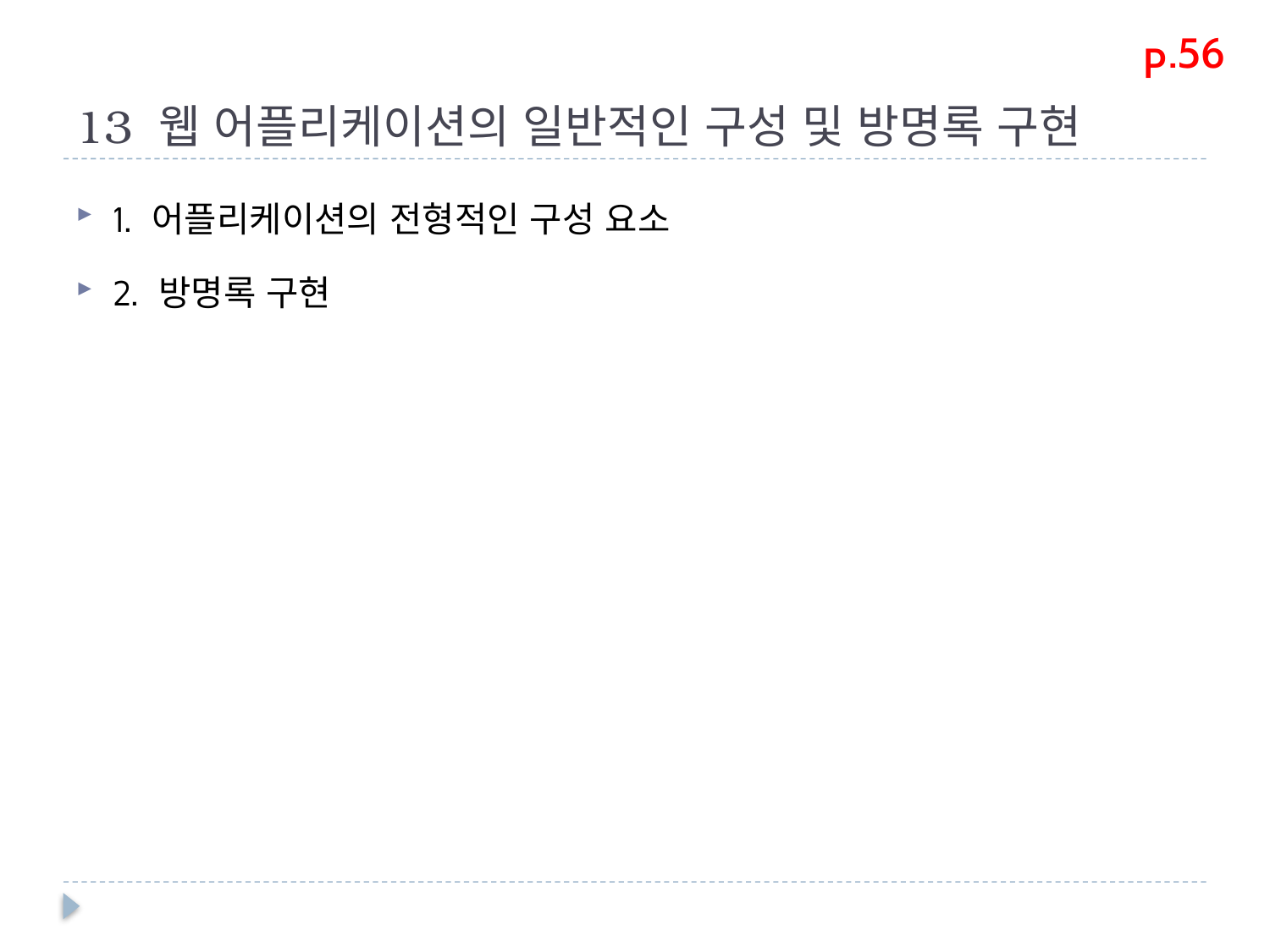

p.56
# 13 웹 어플리케이션의 일반적인 구성 및 방명록 구현
1. 어플리케이션의 전형적인 구성 요소
2. 방명록 구현